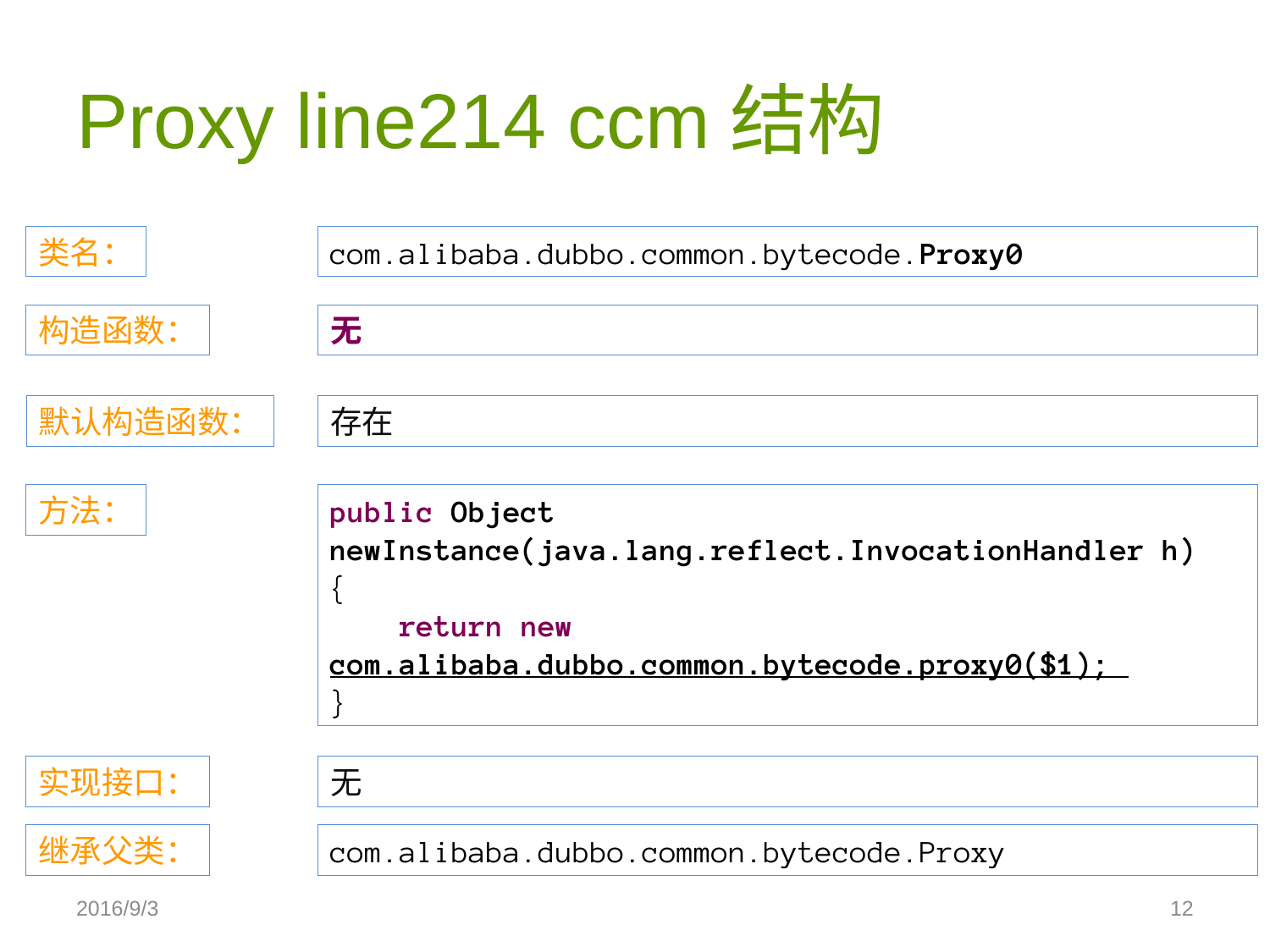

# Proxy line214 ccm结构
类名：
com.alibaba.dubbo.common.bytecode.Proxy0
构造函数：
无
默认构造函数：
存在
方法：
public Object newInstance(java.lang.reflect.InvocationHandler h)
{
    return new com.alibaba.dubbo.common.bytecode.proxy0($1);
}
实现接口：
无
继承父类：
com.alibaba.dubbo.common.bytecode.Proxy
2016/9/3
12